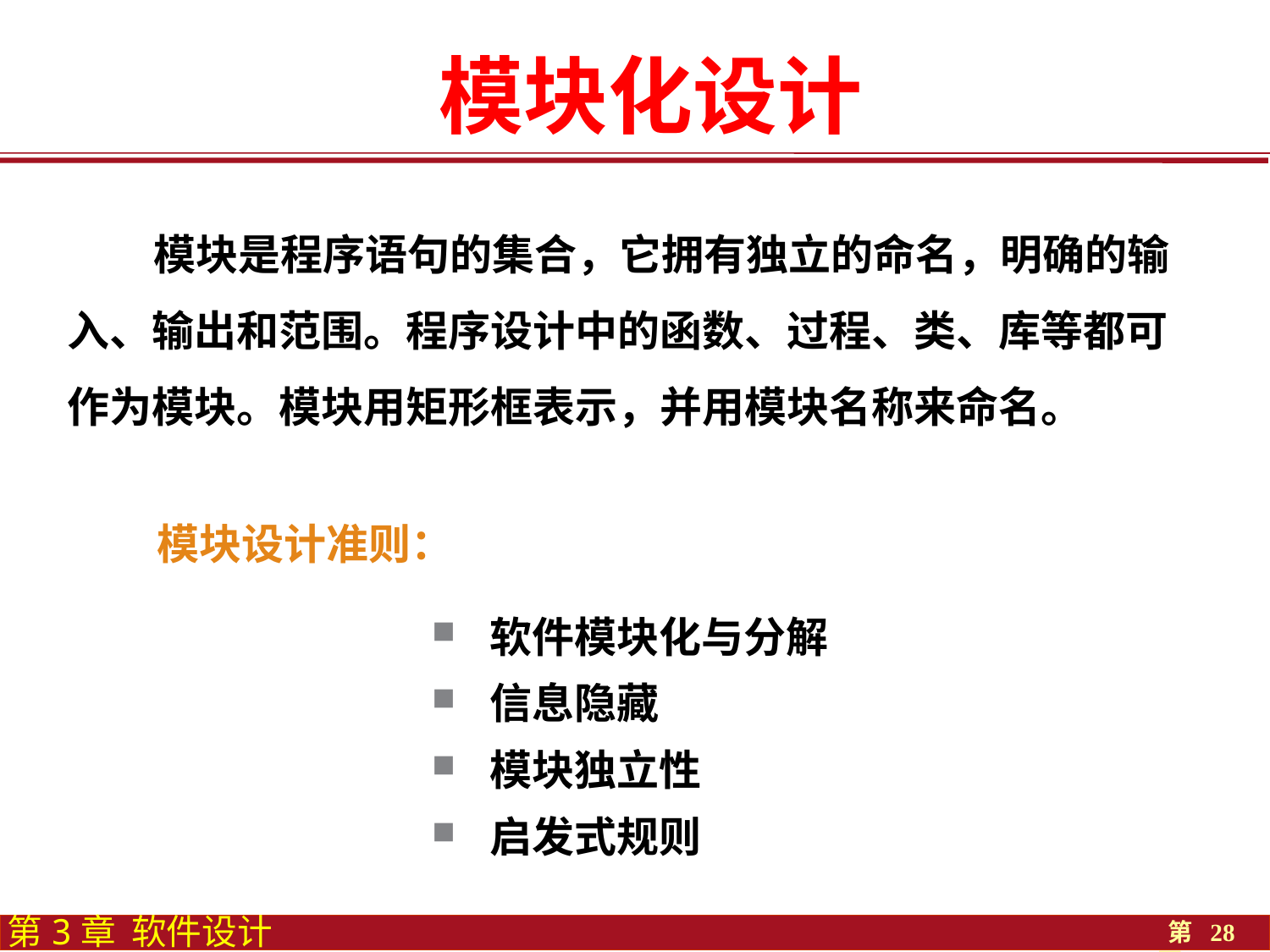

模块化设计
        模块是程序语句的集合，它拥有独立的命名，明确的输入、输出和范围。程序设计中的函数、过程、类、库等都可作为模块。模块用矩形框表示，并用模块名称来命名。
模块设计准则：
软件模块化与分解
信息隐藏
模块独立性
启发式规则